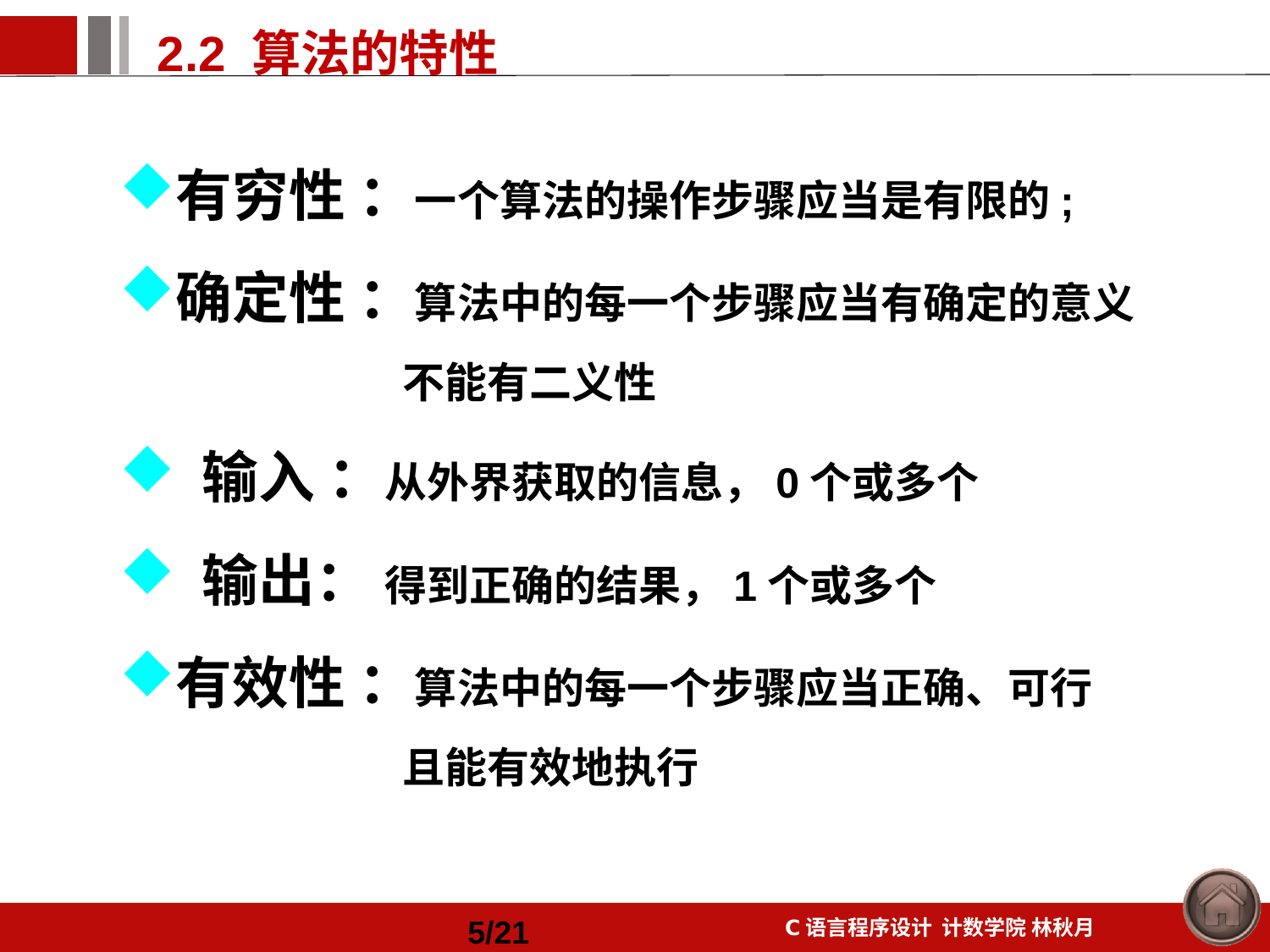

有穷性 ：一个算法的操作步骤应当是有限的;
确定性 ：算法中的每一个步骤应当有确定的意义
		  不能有二义性
 输入 ：从外界获取的信息，0个或多个
 输出： 得到正确的结果，1个或多个
有效性 ：算法中的每一个步骤应当正确、可行
		  且能有效地执行